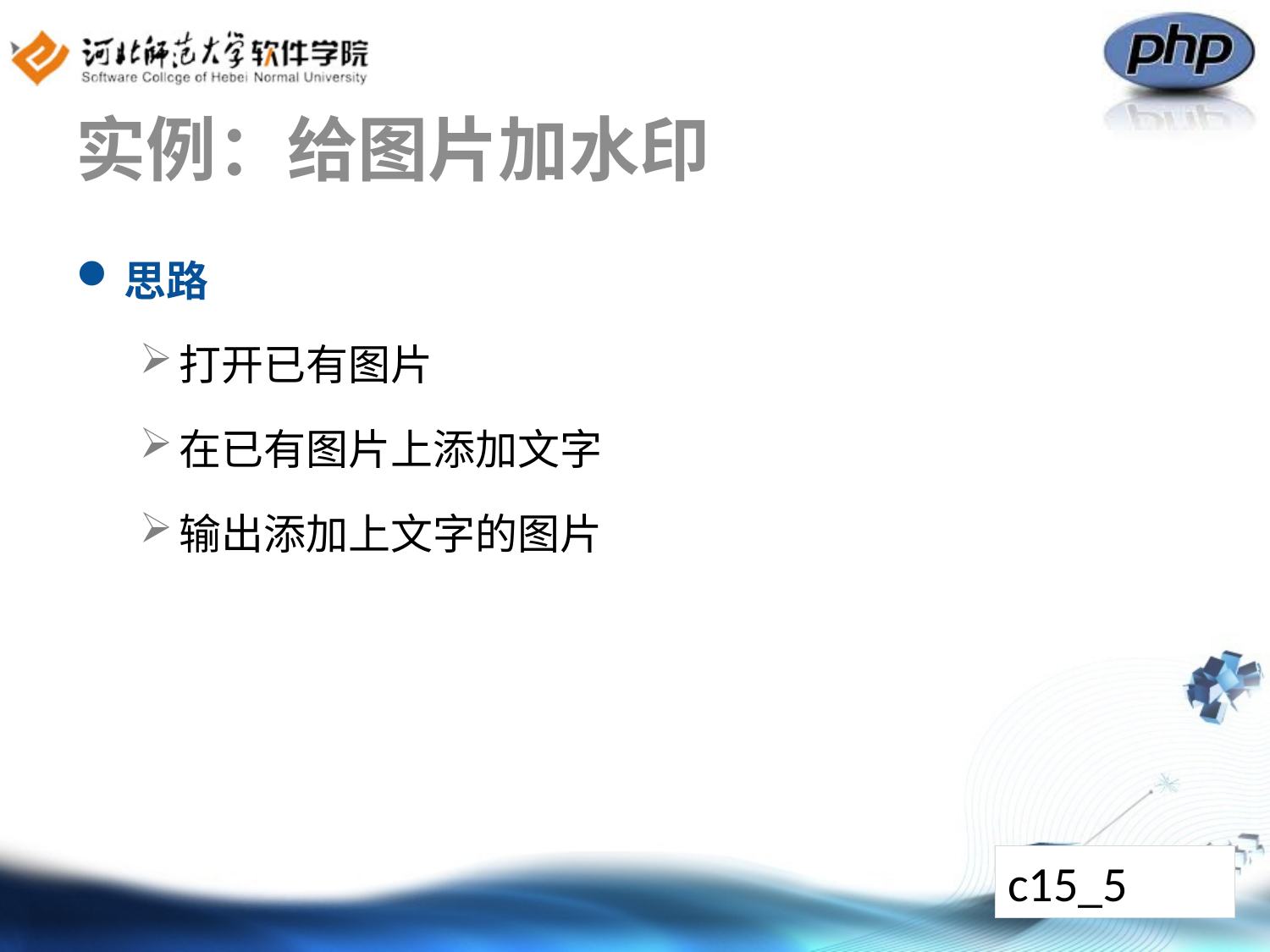

# 实例：给图片加水印
思路
打开已有图片
在已有图片上添加文字
输出添加上文字的图片

c15_5